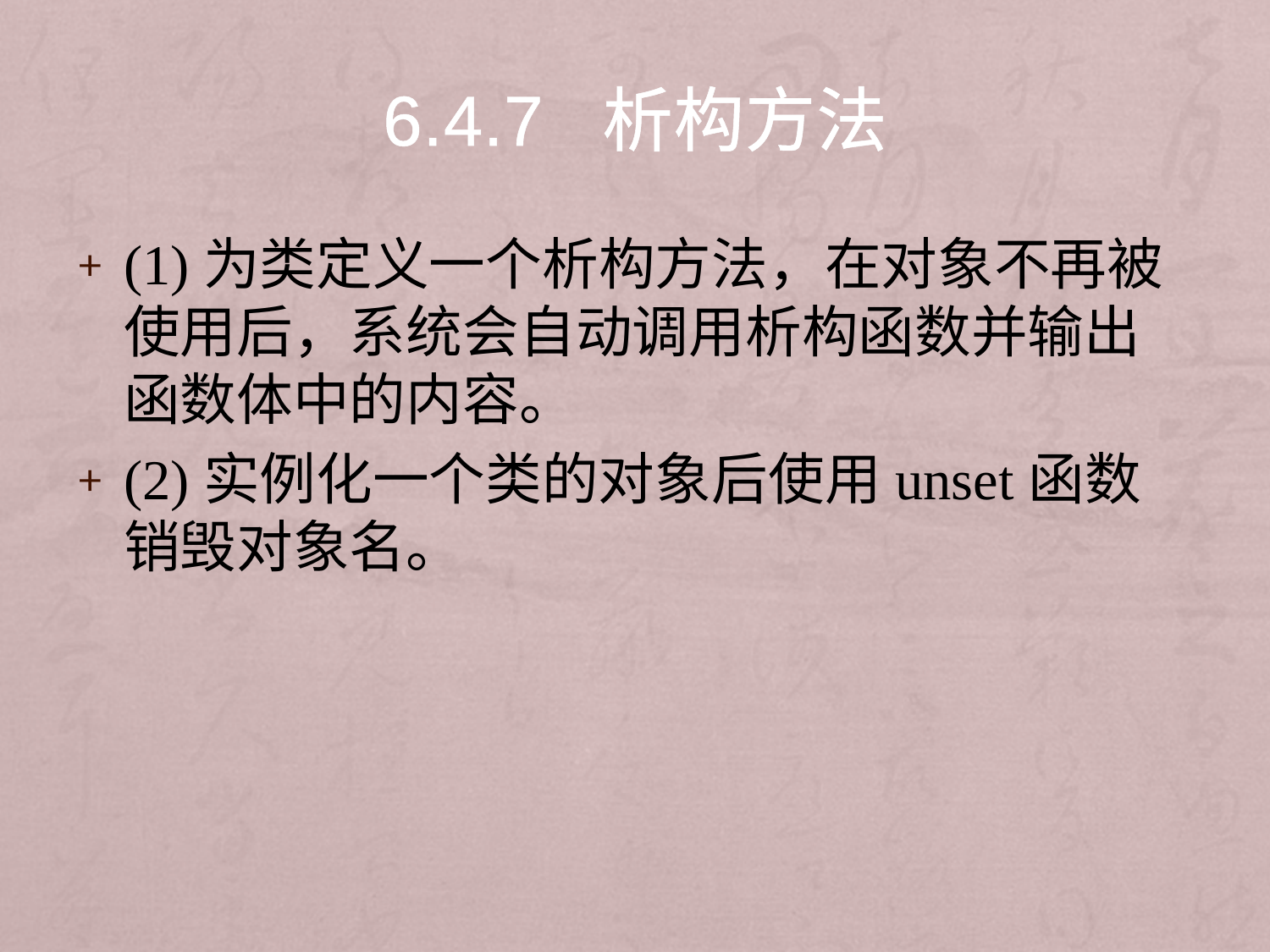

# 6.4.7  析构方法
(1)为类定义一个析构方法，在对象不再被使用后，系统会自动调用析构函数并输出函数体中的内容。
(2)实例化一个类的对象后使用unset函数销毁对象名。